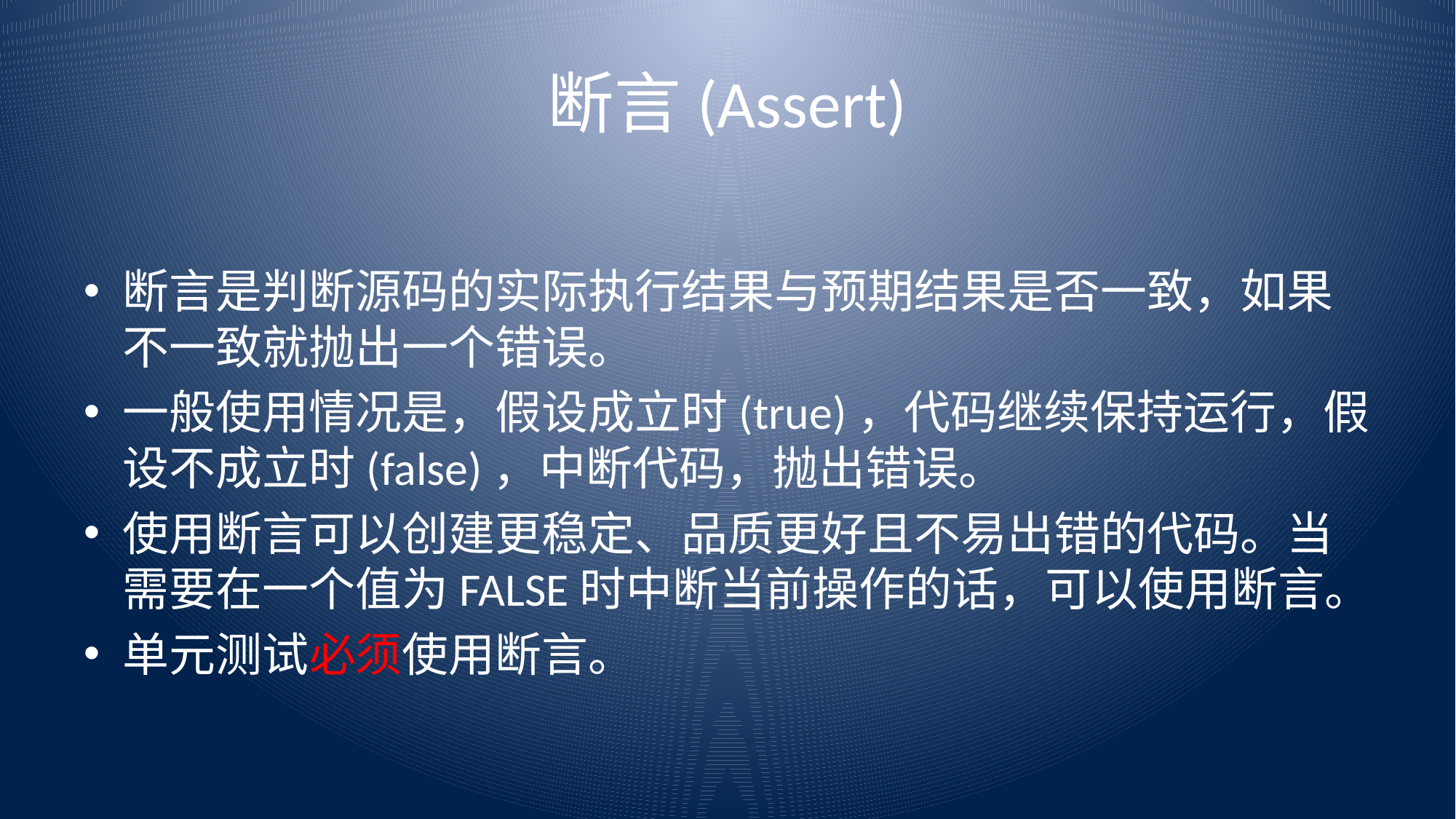

# 断言(Assert)

断言是判断源码的实际执行结果与预期结果是否一致，如果不一致就抛出一个错误。
一般使用情况是，假设成立时(true)，代码继续保持运行，假设不成立时(false)，中断代码，抛出错误。
使用断言可以创建更稳定、品质更好且不易出错的代码。当需要在一个值为FALSE时中断当前操作的话，可以使用断言。
单元测试必须使用断言。